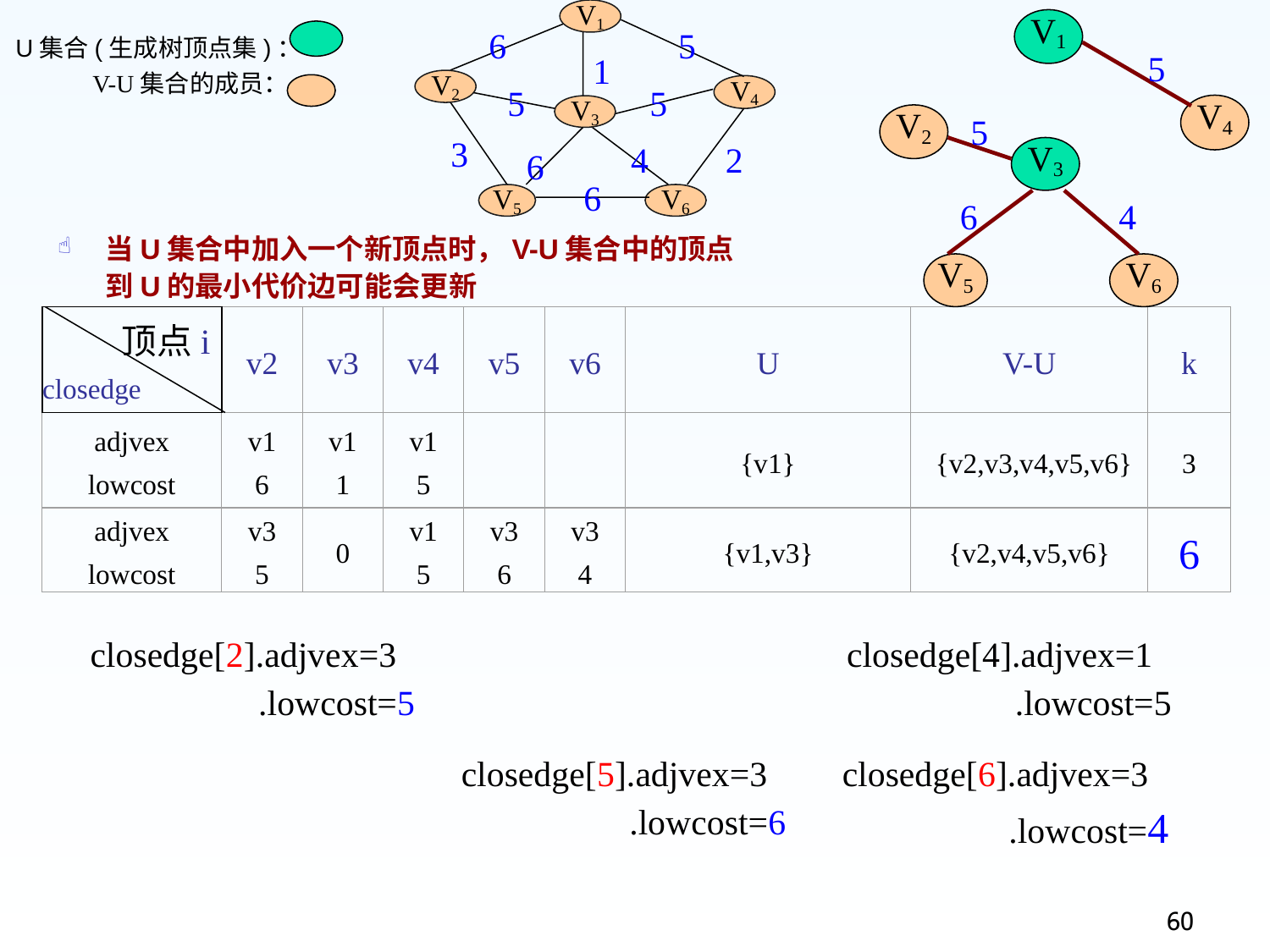

V1
6

5

1
V2
V4
5
5

V3

3
4
2
6
6
V5
V6

V1

U集合(生成树顶点集)：

5
V-U集合的成员：

V4

V2

5

V3

6

4
当U集合中加入一个新顶点时，V-U集合中的顶点到U的最小代价边可能会更新
V5

V6

         顶点i
closedge

v2

v3

v4

v5

v6

U

V-U

k

adjvex
lowcost

v1
6

v1
1

v1
5

{v1}

{v2,v3,v4,v5,v6}

3

adjvex
lowcost

v3
5

0

v1
5

v3
6

v3
4

{v1,v3}

{v2,v4,v5,v6}

6
closedge[4].adjvex=1
                     .lowcost=5
closedge[2].adjvex=3
                     .lowcost=5
closedge[5].adjvex=3
                     .lowcost=6
closedge[6].adjvex=3
                     .lowcost=4
60